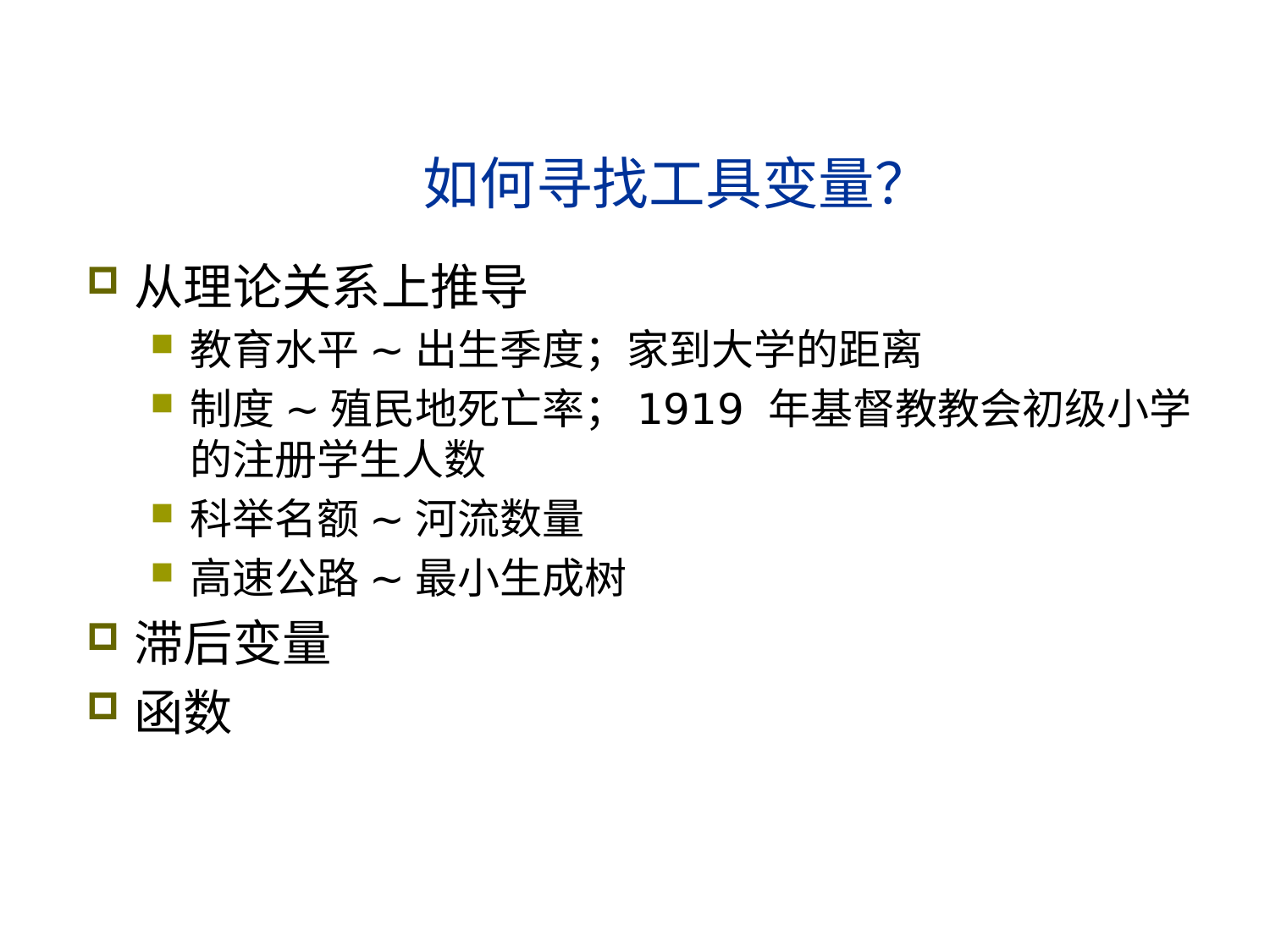

# 如何寻找工具变量？
从理论关系上推导
教育水平~出生季度；家到大学的距离
制度~殖民地死亡率；1919 年基督教教会初级小学的注册学生人数
科举名额~河流数量
高速公路~最小生成树
滞后变量
函数